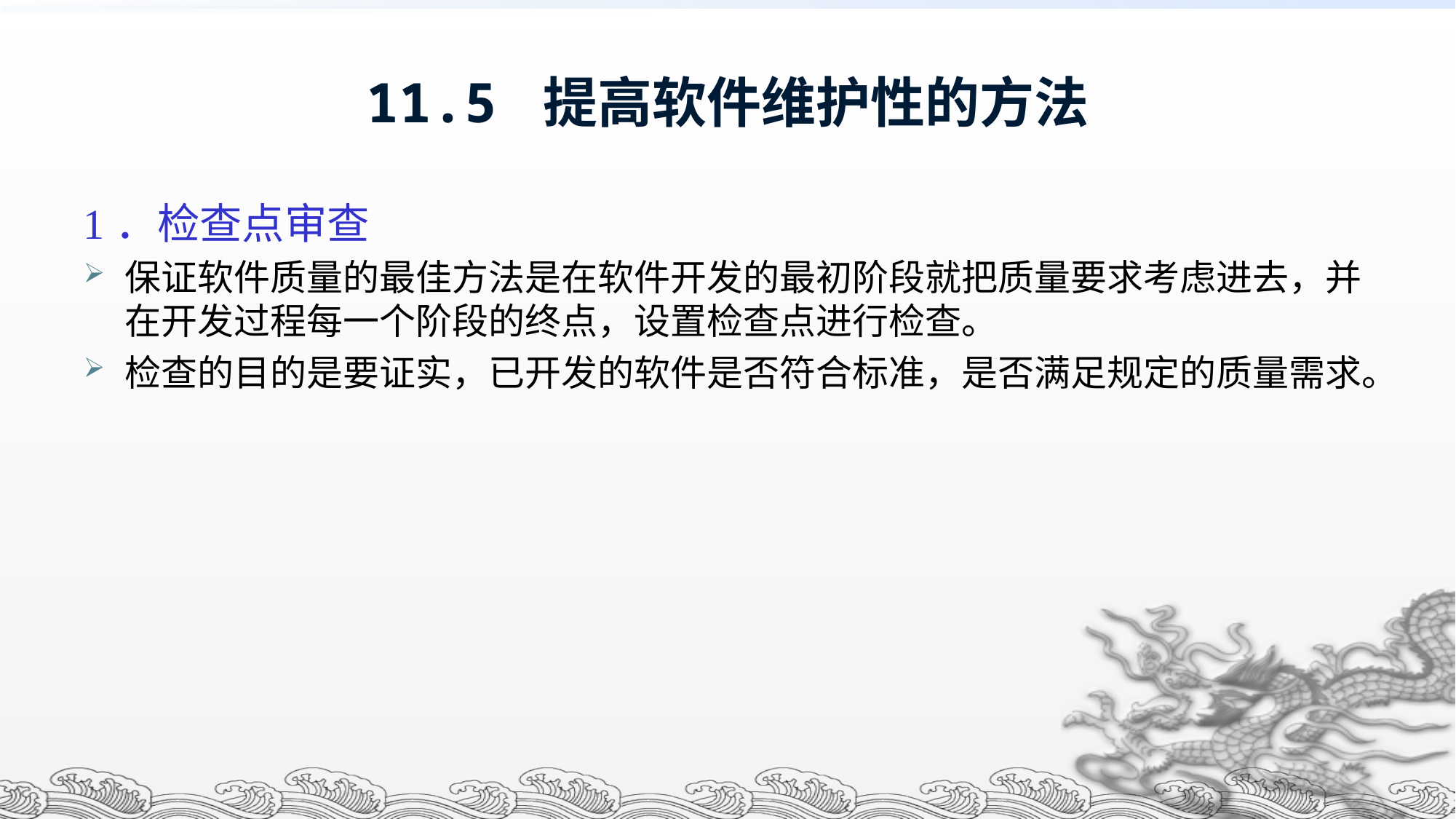

# 11.5 提高软件维护性的方法
1．检查点审查
保证软件质量的最佳方法是在软件开发的最初阶段就把质量要求考虑进去，并在开发过程每一个阶段的终点，设置检查点进行检查。
检查的目的是要证实，已开发的软件是否符合标准，是否满足规定的质量需求。